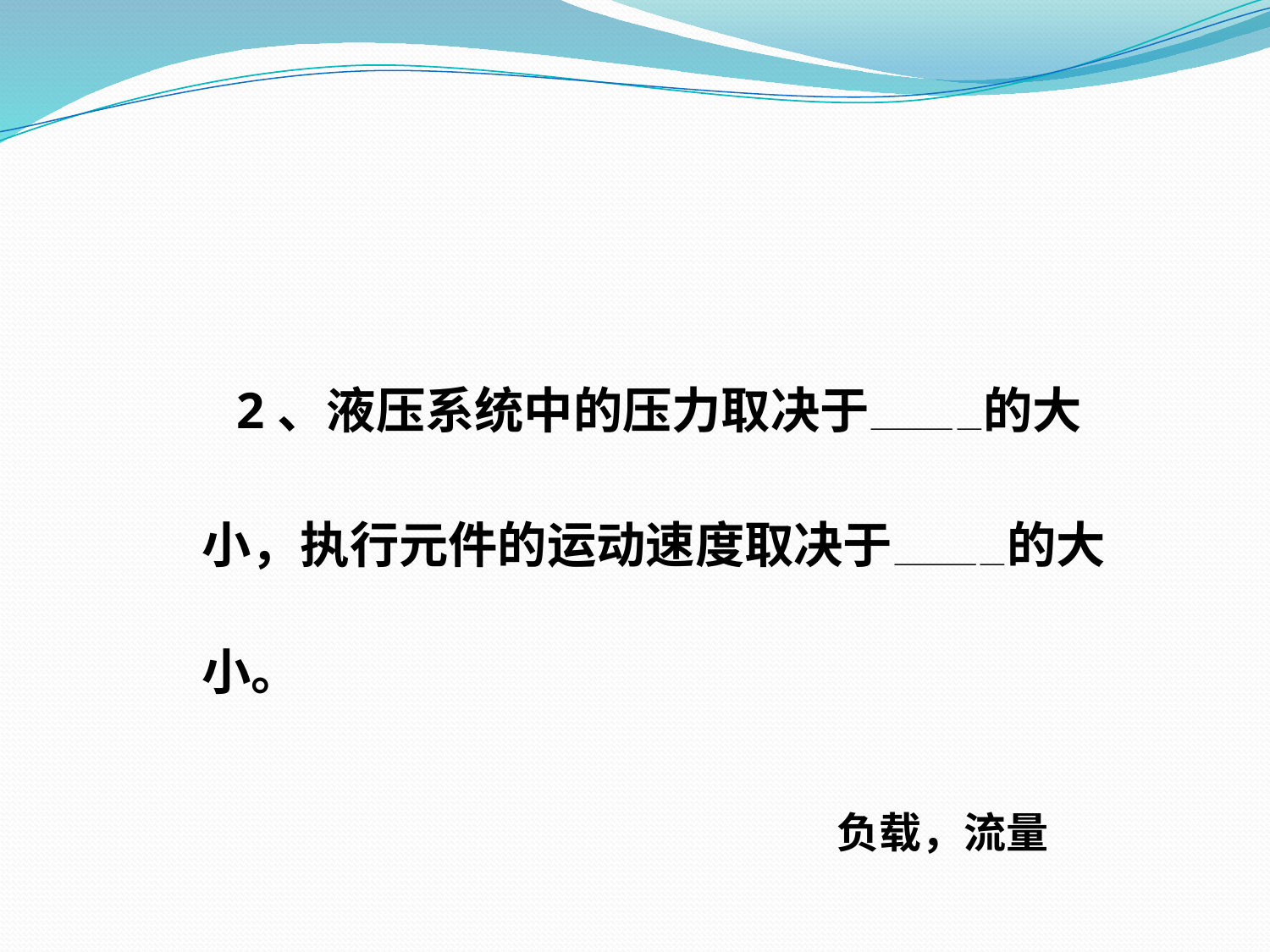

2、液压系统中的压力取决于————的大小，执行元件的运动速度取决于————的大小。
 负载，流量